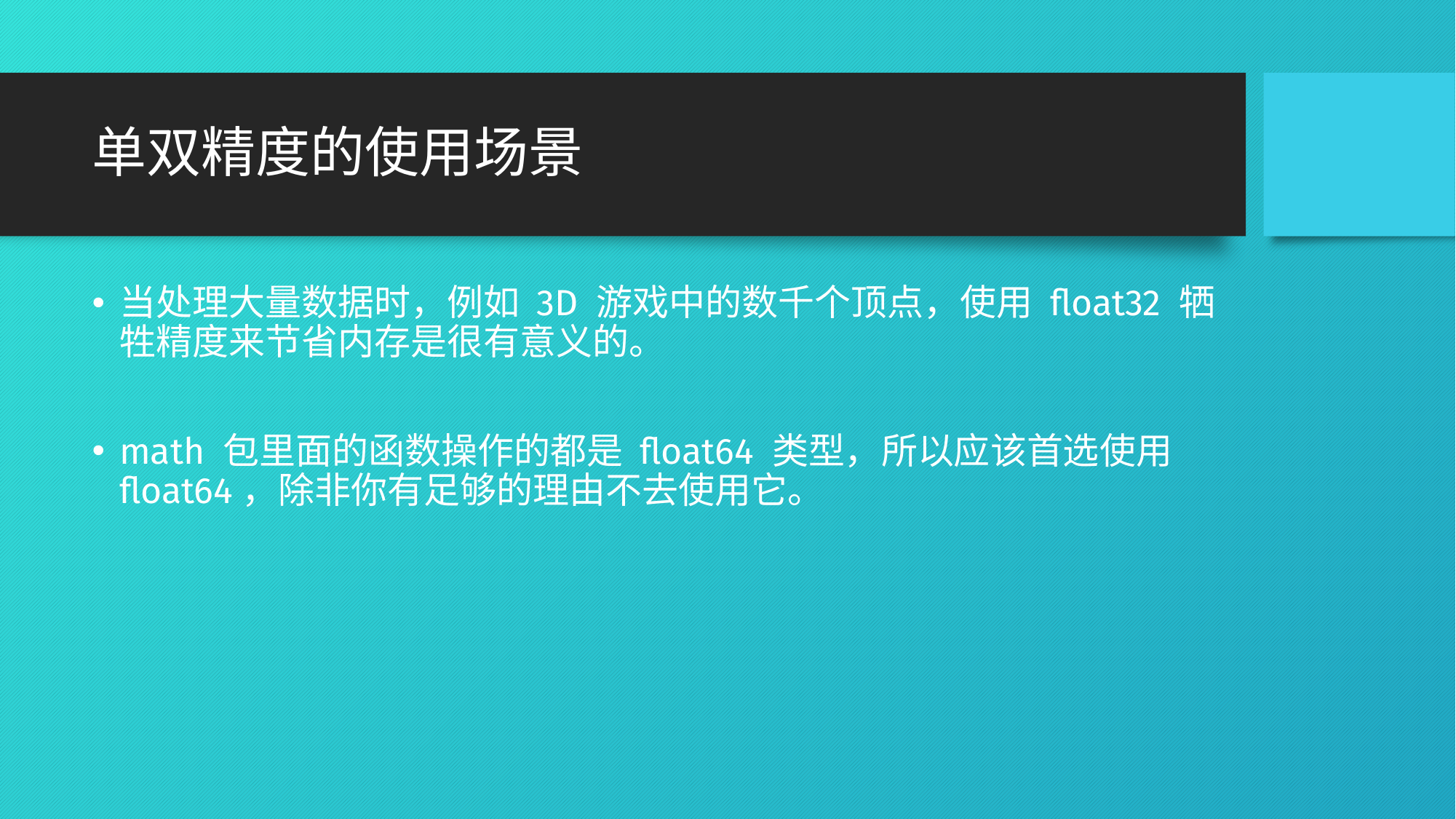

# 单双精度的使用场景
当处理大量数据时，例如 3D 游戏中的数千个顶点，使用 float32 牺牲精度来节省内存是很有意义的。

math 包里面的函数操作的都是 float64 类型，所以应该首选使用 float64，除非你有足够的理由不去使用它。